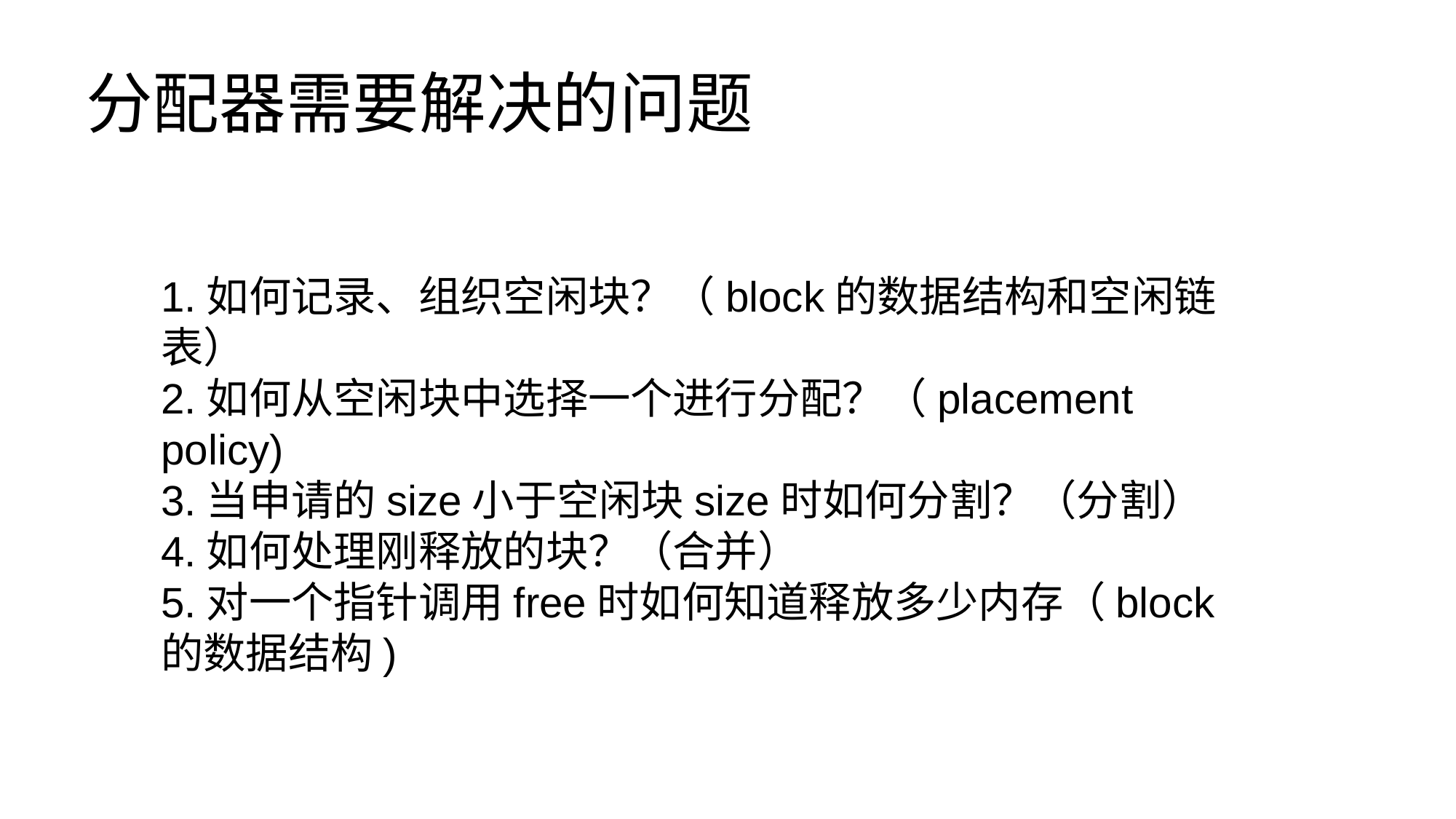

# 分配器需要解决的问题
1.如何记录、组织空闲块？（block的数据结构和空闲链表）
2.如何从空闲块中选择一个进行分配？（placement policy)
3.当申请的size小于空闲块size时如何分割？（分割）
4.如何处理刚释放的块？（合并）
5.对一个指针调用free时如何知道释放多少内存（block的数据结构)